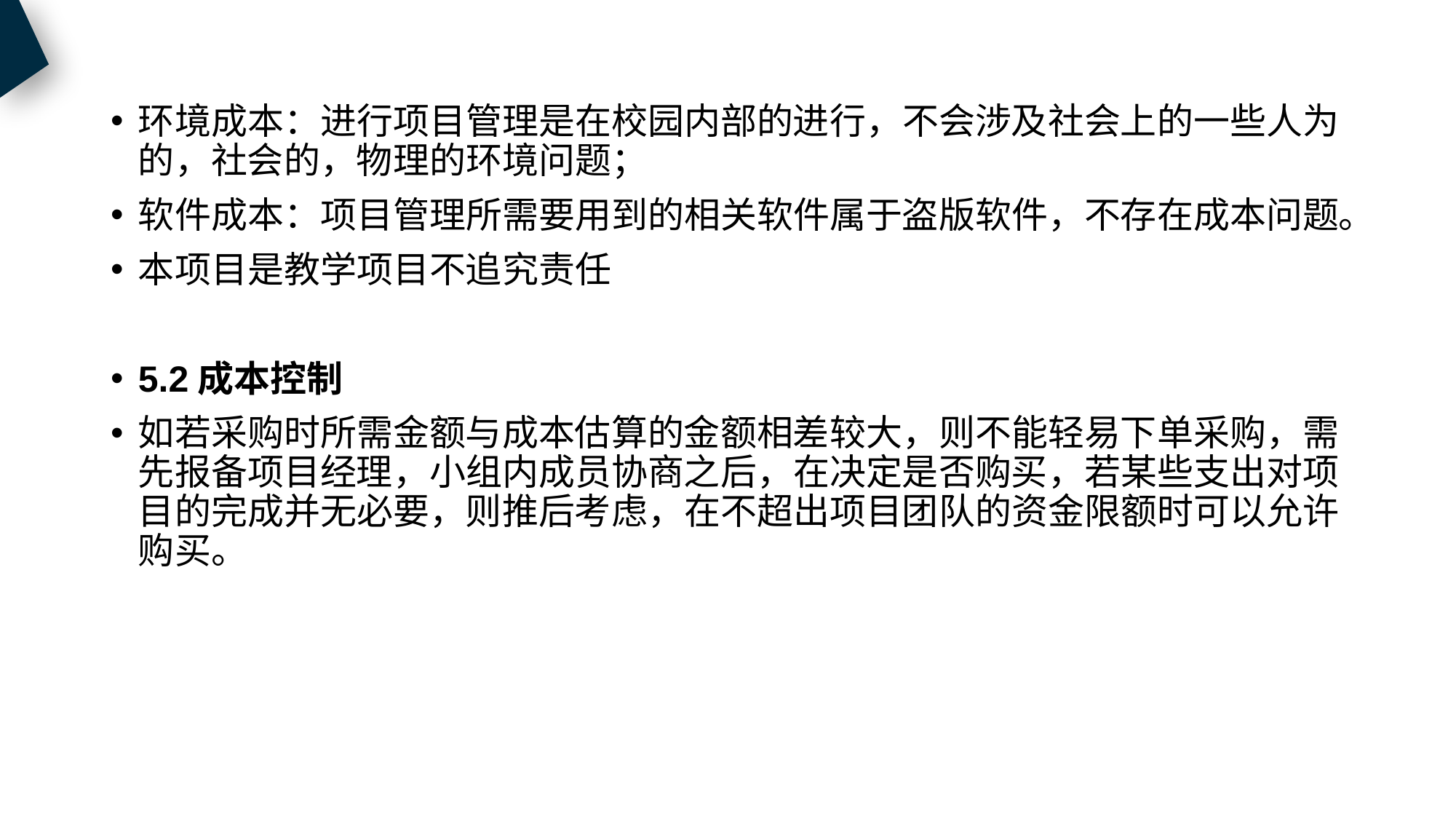

环境成本：进行项目管理是在校园内部的进行，不会涉及社会上的一些人为的，社会的，物理的环境问题；
软件成本：项目管理所需要用到的相关软件属于盗版软件，不存在成本问题。
本项目是教学项目不追究责任

5.2成本控制
如若采购时所需金额与成本估算的金额相差较大，则不能轻易下单采购，需先报备项目经理，小组内成员协商之后，在决定是否购买，若某些支出对项目的完成并无必要，则推后考虑，在不超出项目团队的资金限额时可以允许购买。